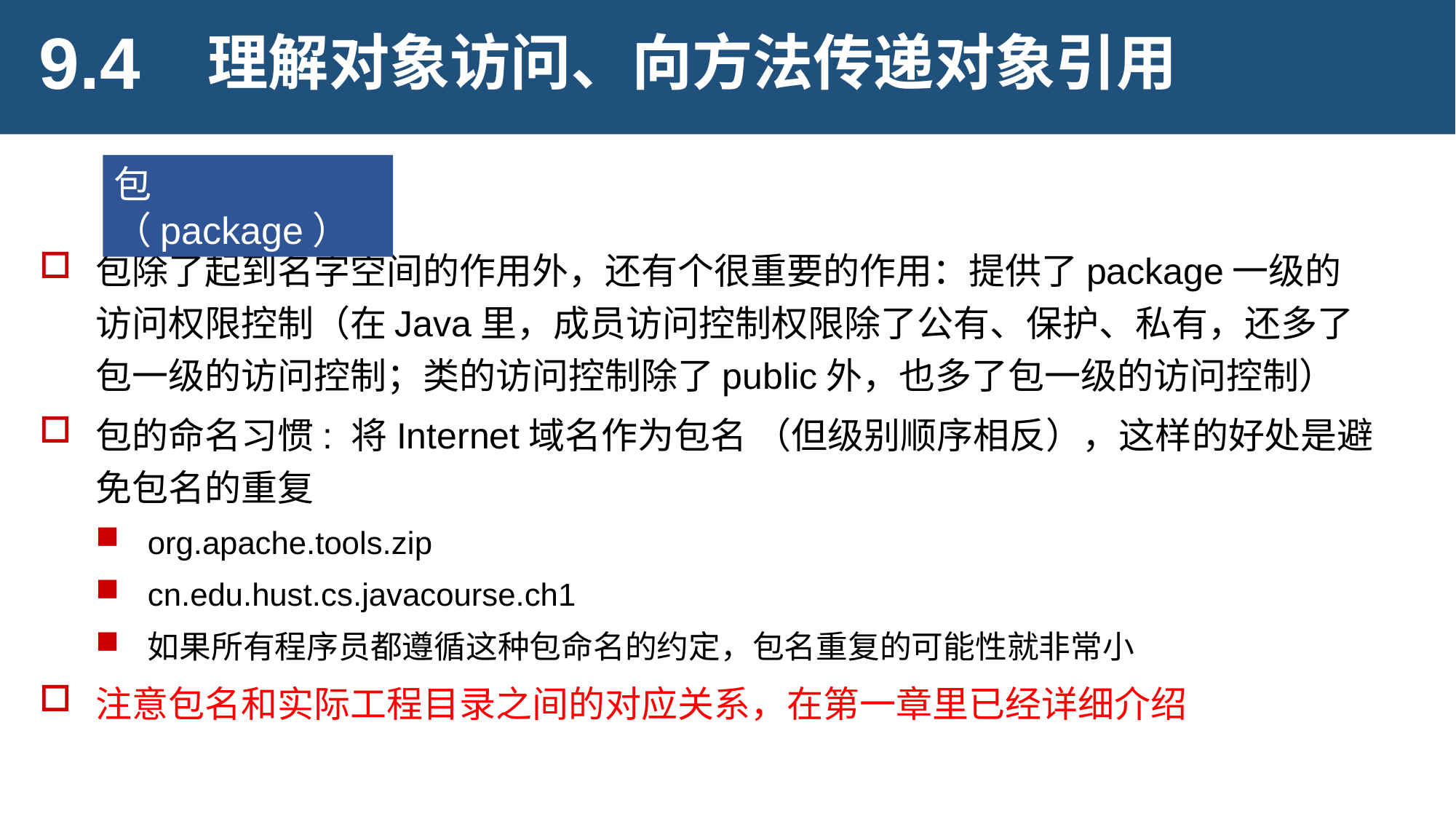

9.4
理解对象访问、向方法传递对象引用
包（package）
包除了起到名字空间的作用外，还有个很重要的作用：提供了package一级的访问权限控制（在Java里，成员访问控制权限除了公有、保护、私有，还多了包一级的访问控制；类的访问控制除了public外，也多了包一级的访问控制）
包的命名习惯: 将Internet域名作为包名 （但级别顺序相反），这样的好处是避免包名的重复
org.apache.tools.zip
cn.edu.hust.cs.javacourse.ch1
如果所有程序员都遵循这种包命名的约定，包名重复的可能性就非常小
注意包名和实际工程目录之间的对应关系，在第一章里已经详细介绍